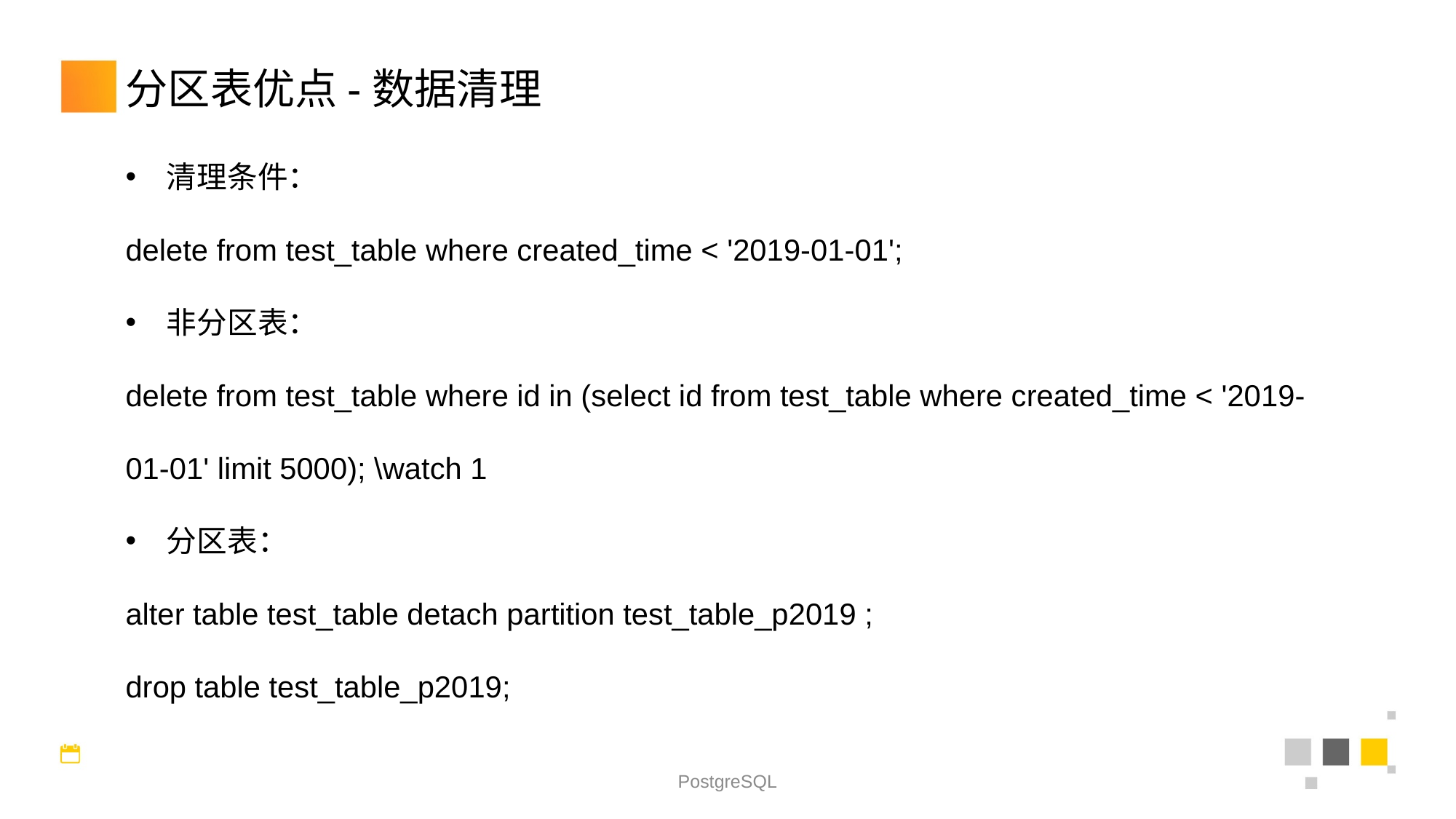

分区表优点-数据清理
清理条件：
delete from test_table where created_time < '2019-01-01';
非分区表：
delete from test_table where id in (select id from test_table where created_time < '2019-01-01' limit 5000); \watch 1
分区表：
alter table test_table detach partition test_table_p2019 ;
drop table test_table_p2019;

PostgreSQL
12